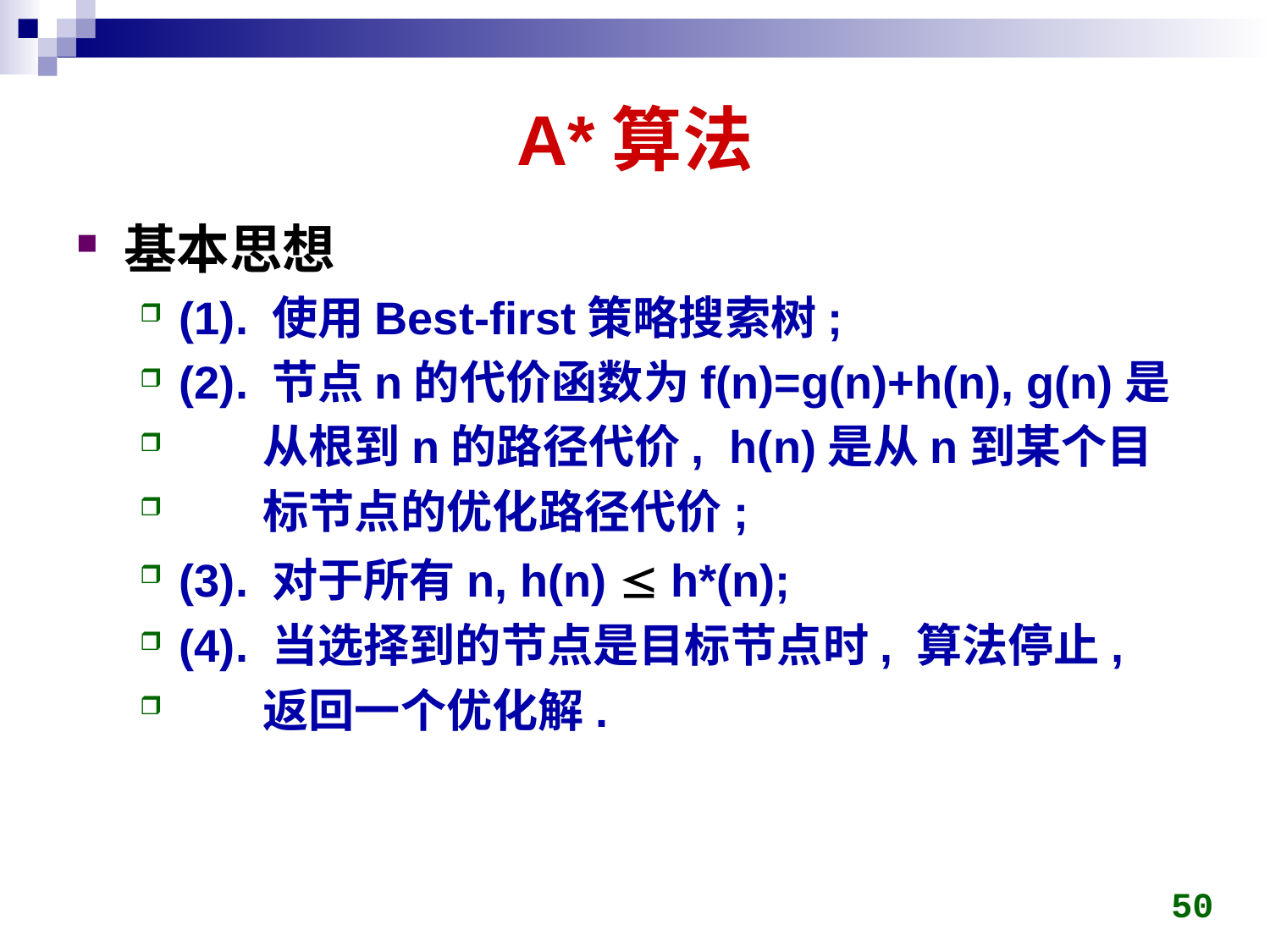

# A*算法
基本思想
(1). 使用Best-first策略搜索树;
(2). 节点n的代价函数为f(n)=g(n)+h(n), g(n)是
       从根到n的路径代价,  h(n)是从n到某个目
       标节点的优化路径代价;
(3). 对于所有n, h(n) ≤ h*(n);
(4). 当选择到的节点是目标节点时, 算法停止,
       返回一个优化解.

50